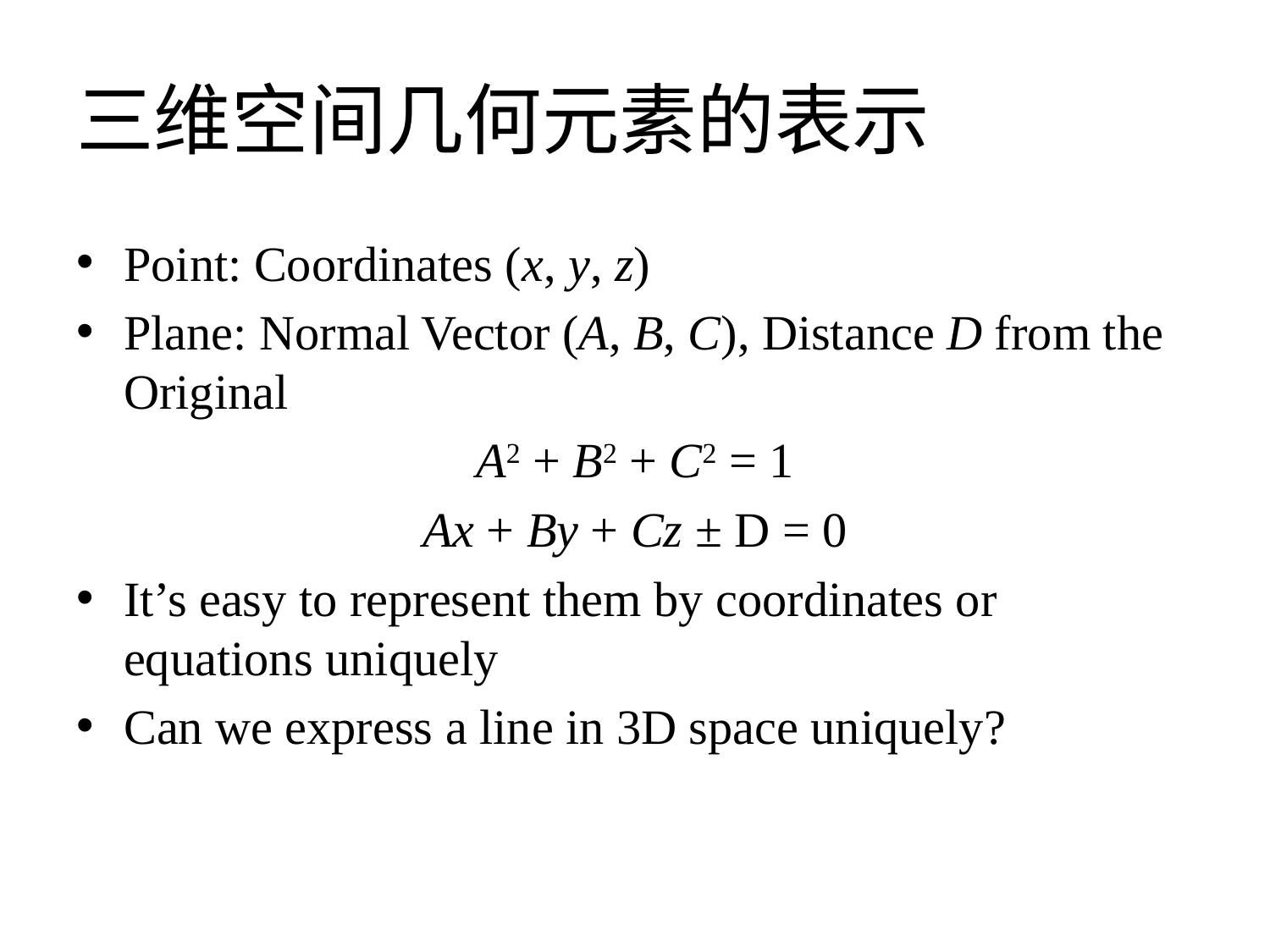

# 三维空间几何元素的表示
Point: Coordinates (x, y, z)
Plane: Normal Vector (A, B, C), Distance D from the Original
A2 + B2 + C2 = 1
Ax + By + Cz ± D = 0
It’s easy to represent them by coordinates or equations uniquely
Can we express a line in 3D space uniquely?
2